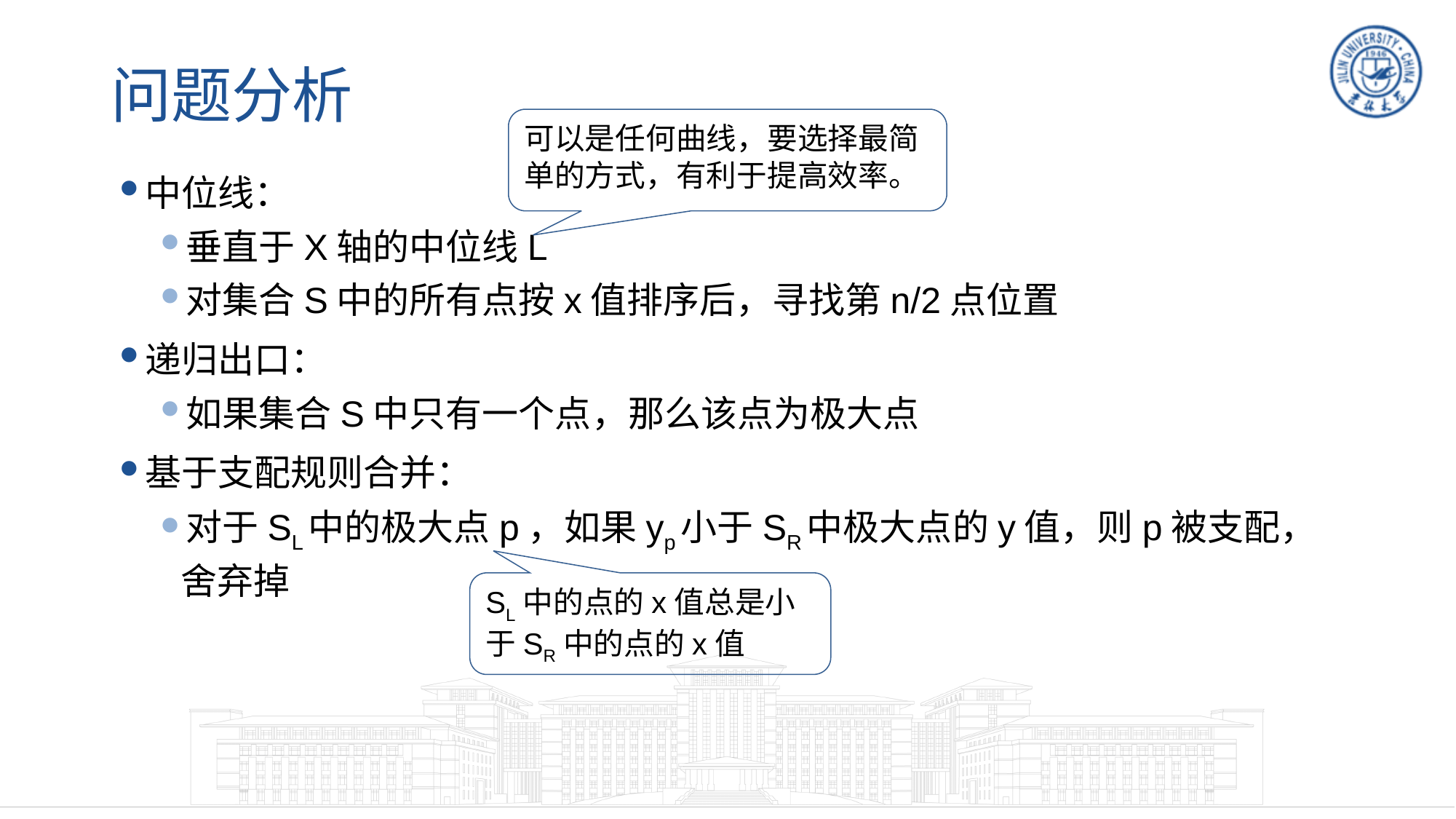

# 问题分析
可以是任何曲线，要选择最简单的方式，有利于提高效率。
中位线：
垂直于X轴的中位线L
对集合S中的所有点按x值排序后，寻找第n/2点位置
递归出口：
如果集合S中只有一个点，那么该点为极大点
基于支配规则合并：
对于SL中的极大点p，如果yp小于SR中极大点的y值，则p被支配，舍弃掉
SL中的点的x值总是小于SR中的点的x值
51